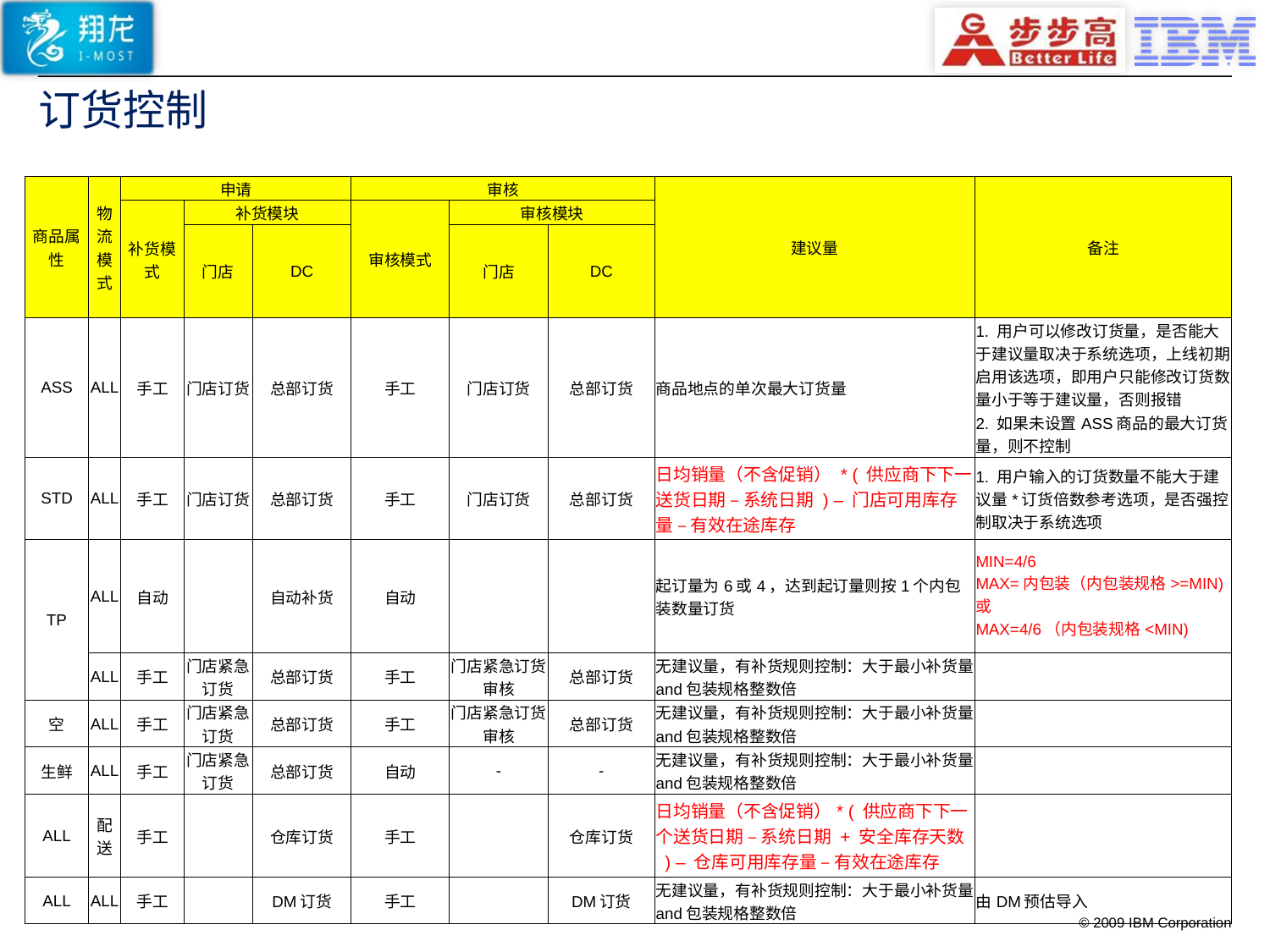

# 订货控制
| 商品属性 | 物流模式 | 申请 |  |  | 审核 |  |  | 建议量 | 备注 |
| --- | --- | --- | --- | --- | --- | --- | --- | --- | --- |
|  |  | 补货模式 | 补货模块 |  | 审核模式 | 审核模块 |  |  |  |
|  |  |  | 门店 | DC |  | 门店 | DC |  |  |
| ASS | ALL | 手工 | 门店订货 | 总部订货 | 手工 | 门店订货 | 总部订货 | 商品地点的单次最大订货量 | 1. 用户可以修改订货量，是否能大于建议量取决于系统选项，上线初期启用该选项，即用户只能修改订货数量小于等于建议量，否则报错 2. 如果未设置ASS商品的最大订货量，则不控制 |
| STD | ALL | 手工 | 门店订货 | 总部订货 | 手工 | 门店订货 | 总部订货 | 日均销量（不含促销） \* ( 供应商下下一送货日期 – 系统日期 ) – 门店可用库存量 – 有效在途库存 | 1. 用户输入的订货数量不能大于建议量\*订货倍数参考选项，是否强控制取决于系统选项 |
| TP | ALL | 自动 |  | 自动补货 | 自动 |  |  | 起订量为6或4，达到起订量则按1个内包装数量订货 | MIN=4/6 MAX=内包装（内包装规格>=MIN) 或 MAX=4/6（内包装规格<MIN) |
|  | ALL | 手工 | 门店紧急订货 | 总部订货 | 手工 | 门店紧急订货审核 | 总部订货 | 无建议量，有补货规则控制：大于最小补货量and包装规格整数倍 |  |
| 空 | ALL | 手工 | 门店紧急订货 | 总部订货 | 手工 | 门店紧急订货审核 | 总部订货 | 无建议量，有补货规则控制：大于最小补货量and包装规格整数倍 |  |
| 生鲜 | ALL | 手工 | 门店紧急订货 | 总部订货 | 自动 | - | - | 无建议量，有补货规则控制：大于最小补货量and包装规格整数倍 |  |
| ALL | 配送 | 手工 |  | 仓库订货 | 手工 |  | 仓库订货 | 日均销量（不含促销）\* ( 供应商下下一个送货日期 – 系统日期 + 安全库存天数 ) – 仓库可用库存量 – 有效在途库存 |  |
| ALL | ALL | 手工 |  | DM订货 | 手工 |  | DM订货 | 无建议量，有补货规则控制：大于最小补货量and包装规格整数倍 | 由DM预估导入 |